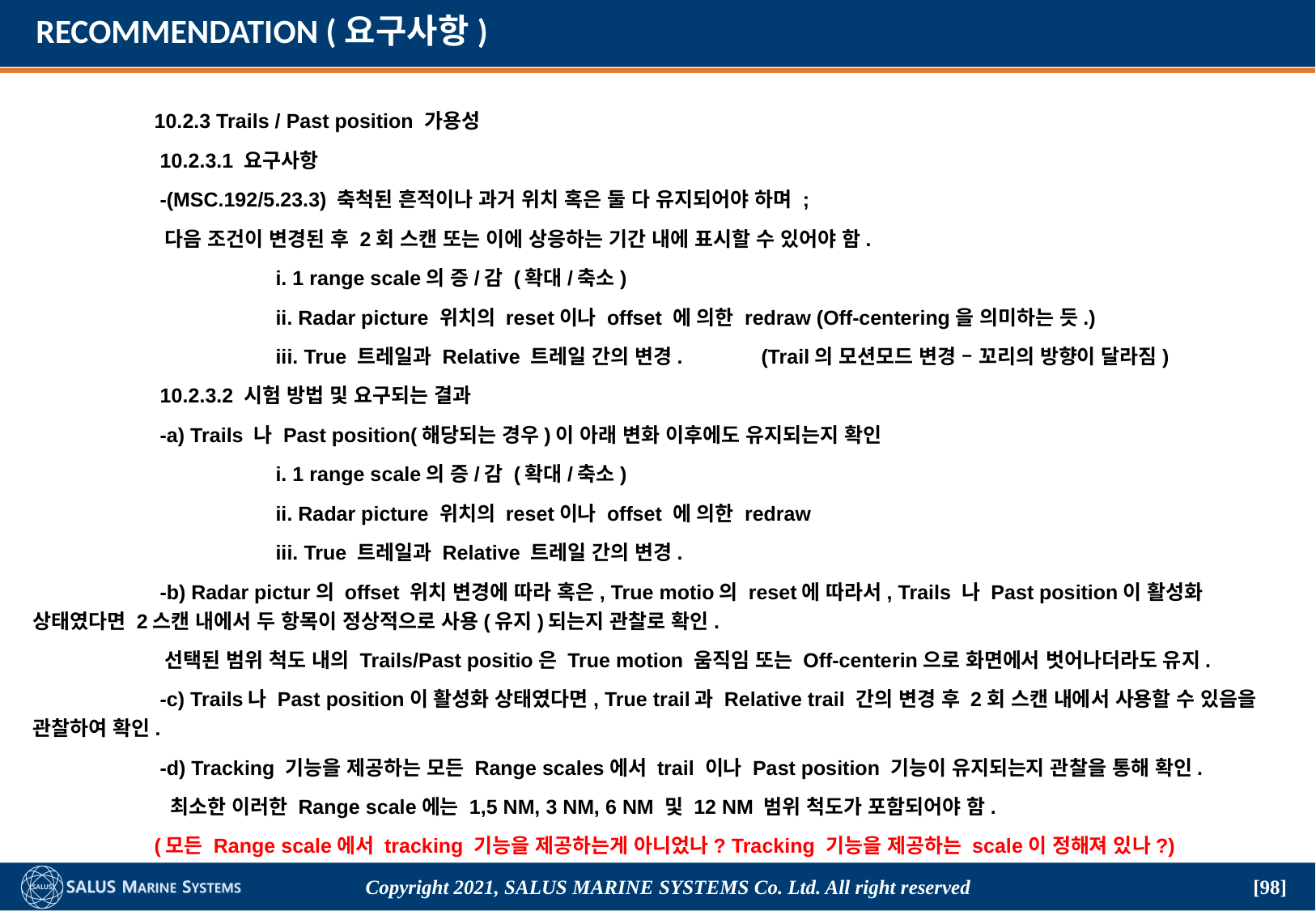

# RECOMMENDATION (요구사항)
	10.2.3 Trails / Past position 가용성
	 10.2.3.1 요구사항
	 -(MSC.192/5.23.3) 축척된 흔적이나 과거 위치 혹은 둘 다 유지되어야 하며 ;
	 다음 조건이 변경된 후 2회 스캔 또는 이에 상응하는 기간 내에 표시할 수 있어야 함.
	  	i. 1 range scale의 증/감 (확대/축소)
	  	ii. Radar picture 위치의 reset이나 offset 에 의한 redraw (Off-centering을 의미하는 듯.)
		iii. True 트레일과 Relative 트레일 간의 변경.	(Trail의 모션모드 변경 – 꼬리의 방향이 달라짐)
	 10.2.3.2 시험 방법 및 요구되는 결과
	 -a) Trails 나 Past position(해당되는 경우)이 아래 변화 이후에도 유지되는지 확인
	  	i. 1 range scale의 증/감 (확대/축소)
	  	ii. Radar picture 위치의 reset이나 offset 에 의한 redraw
		iii. True 트레일과 Relative 트레일 간의 변경.
	 -b) Radar pictur의 offset 위치 변경에 따라 혹은, True motio의 reset에 따라서, Trails 나 Past position이 활성화 상태였다면 2스캔 내에서 두 항목이 정상적으로 사용(유지)되는지 관찰로 확인.
	 선택된 범위 척도 내의 Trails/Past positio은 True motion 움직임 또는 Off-centerin으로 화면에서 벗어나더라도 유지.
	 -c) Trails나 Past position이 활성화 상태였다면, True trail과 Relative trail 간의 변경 후 2회 스캔 내에서 사용할 수 있음을 관찰하여 확인.
	 -d) Tracking 기능을 제공하는 모든 Range scales에서 trail 이나 Past position 기능이 유지되는지 관찰을 통해 확인.
	  최소한 이러한 Range scale에는 1,5 NM, 3 NM, 6 NM 및 12 NM 범위 척도가 포함되어야 함.
	(모든 Range scale에서 tracking 기능을 제공하는게 아니었나? Tracking 기능을 제공하는 scale이 정해져 있나?)

Copyright 2021, SALUS Marine Systems Co. Ltd. All right reserved
[98]